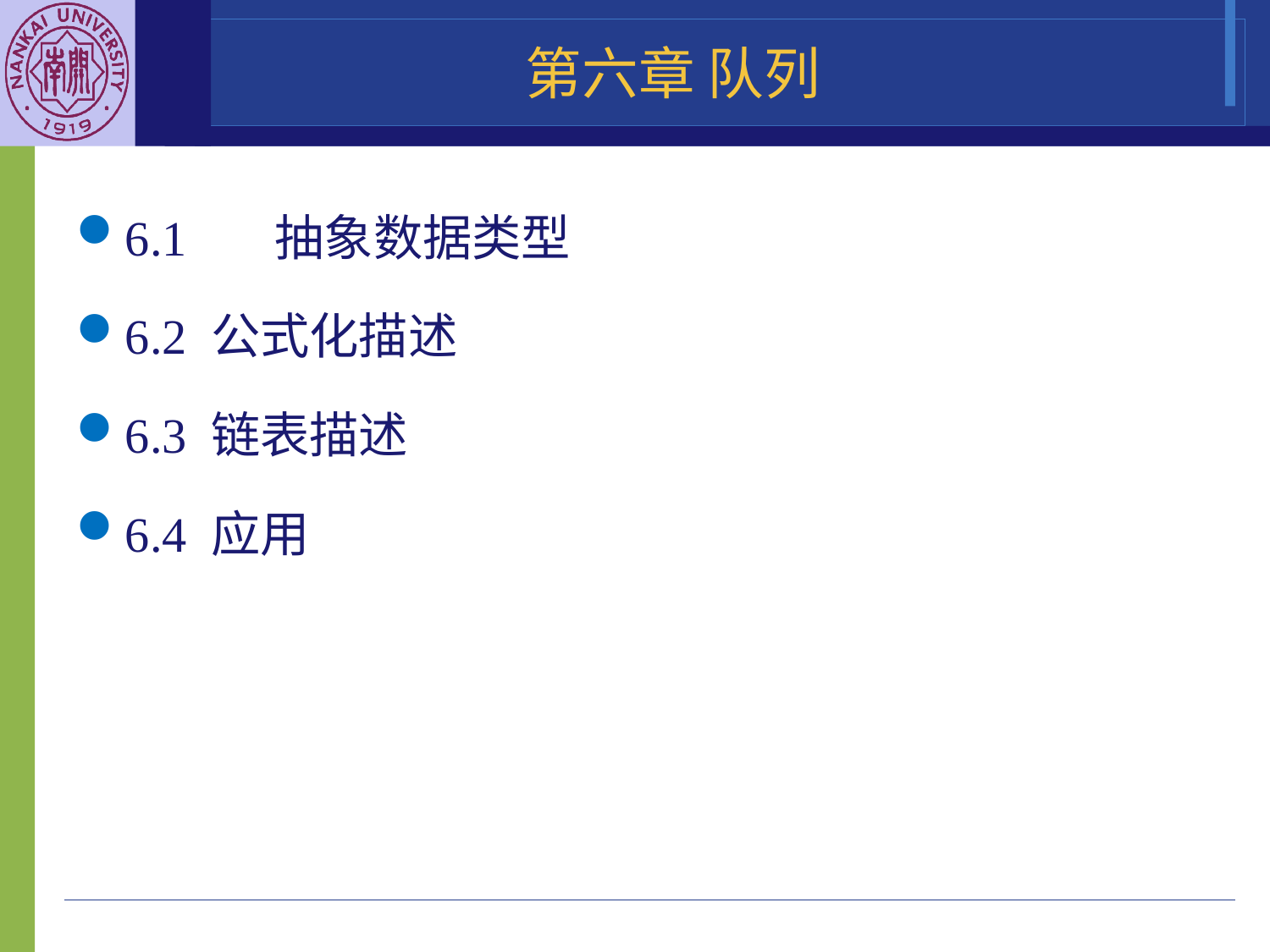

# 第六章 队列
6.1	 抽象数据类型
6.2 公式化描述
6.3 链表描述
6.4 应用
1